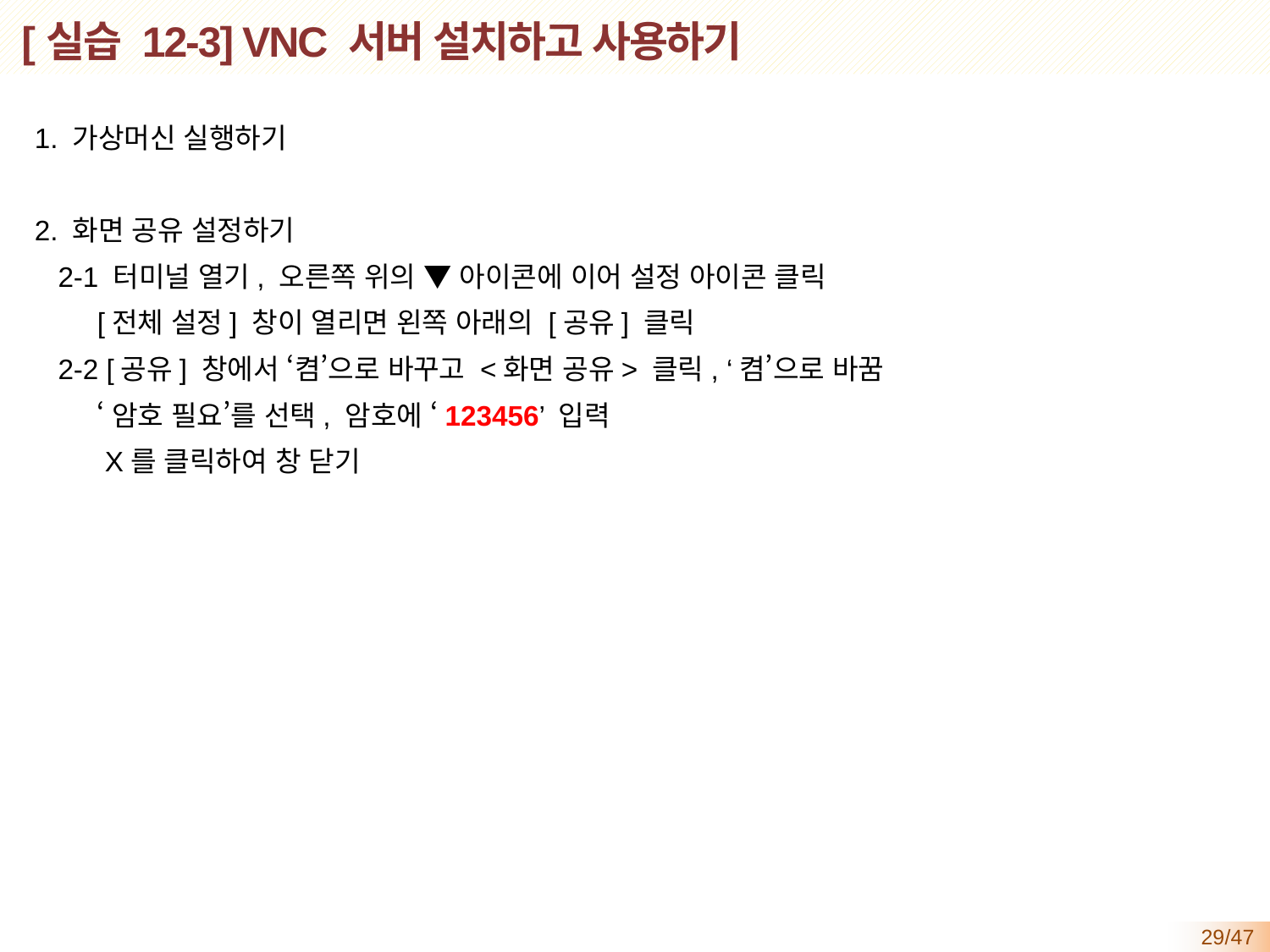

# [실습 12-3] VNC 서버 설치하고 사용하기
1. 가상머신 실행하기

2. 화면 공유 설정하기
   2-1 터미널 열기, 오른쪽 위의 ▼ 아이콘에 이어 설정 아이콘 클릭
        [전체 설정] 창이 열리면 왼쪽 아래의 [공유] 클릭
   2-2 [공유] 창에서 ‘켬’으로 바꾸고 <화면 공유> 클릭, ‘켬’으로 바꿈
        ‘암호 필요’를 선택, 암호에 ‘123456’ 입력
         X를 클릭하여 창 닫기